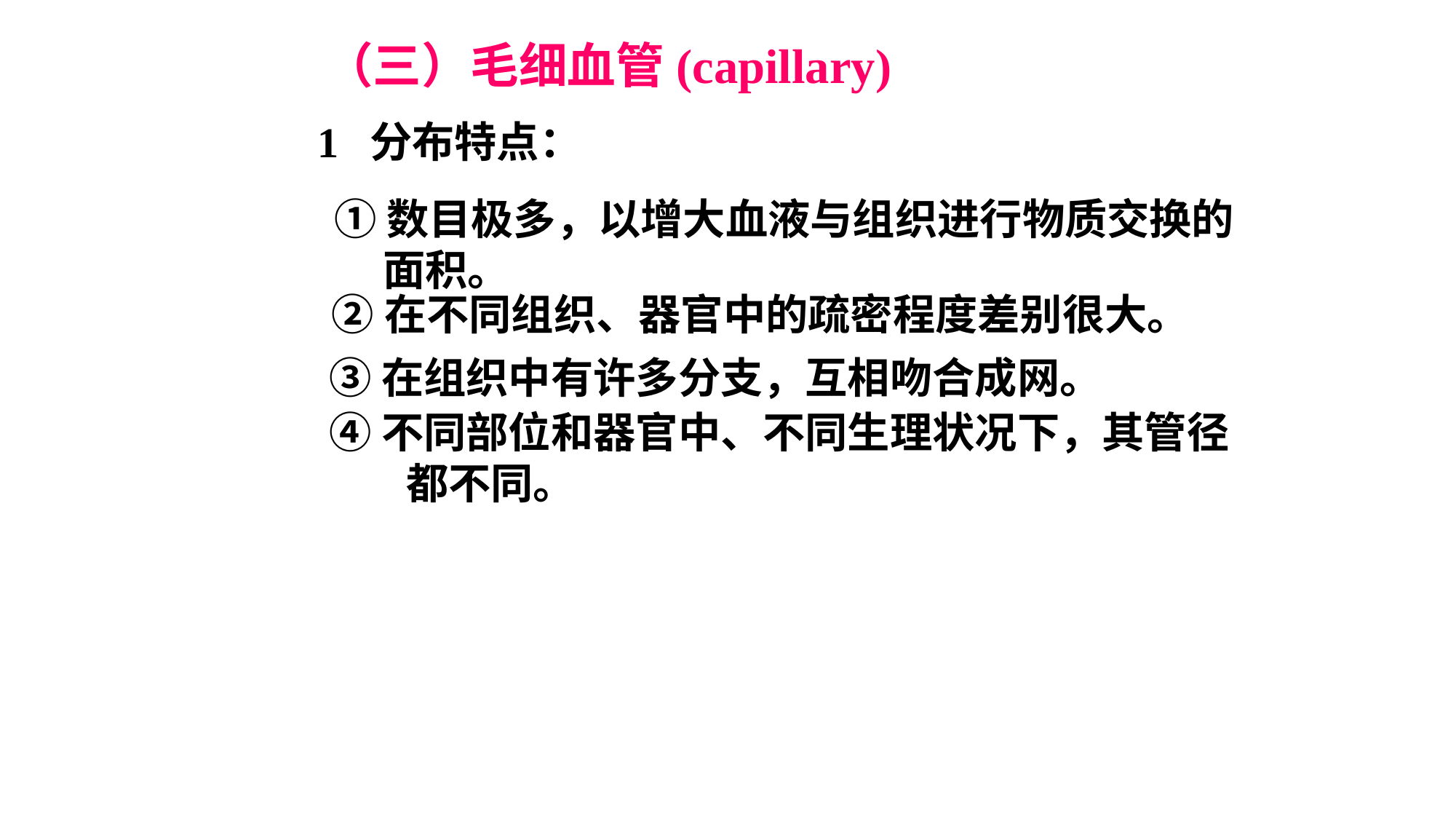

（三）毛细血管(capillary)

   1  分布特点：
①数目极多，以增大血液与组织进行物质交换的
    面积。
②在不同组织、器官中的疏密程度差别很大。
③在组织中有许多分支，互相吻合成网。
④不同部位和器官中、不同生理状况下，其管径            都不同。